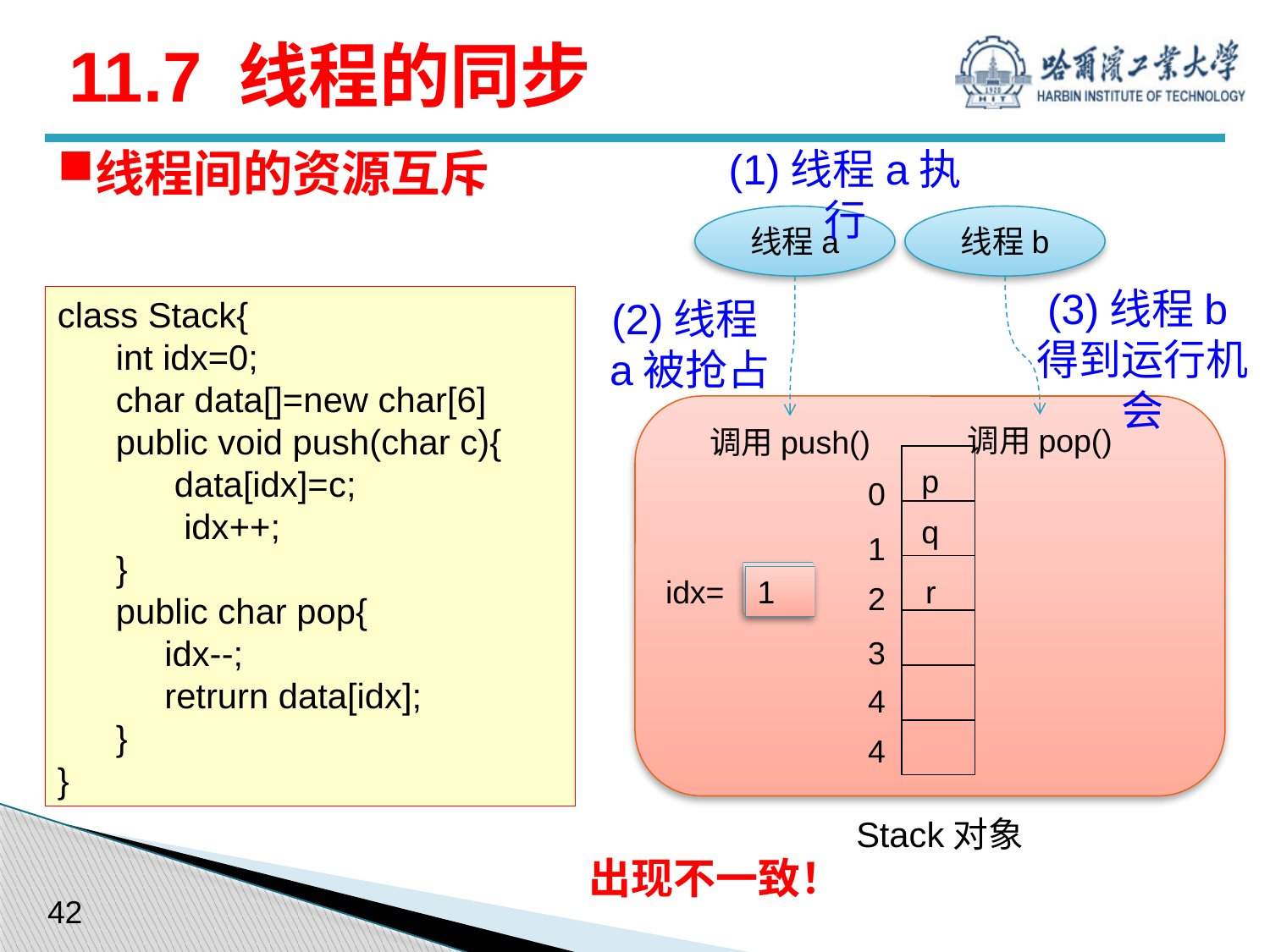

# 11.7 线程的同步
线程间的资源互斥
(1)线程a执行
线程a
线程b
(3)线程b得到运行机会
class Stack{
      int idx=0;
      char data[]=new char[6]
      public void push(char c){
            data[idx]=c;
             idx++;
      }
      public char pop{
           idx--;
           retrurn data[idx];
      }
}
(2)线程a被抢占

调用pop()
调用push()
|  |
| --- |
|  |
|  |
|  |
|  |
|  |
p
0
q
1
2
idx=
1
r
2
3
4
4
Stack对象
出现不一致！